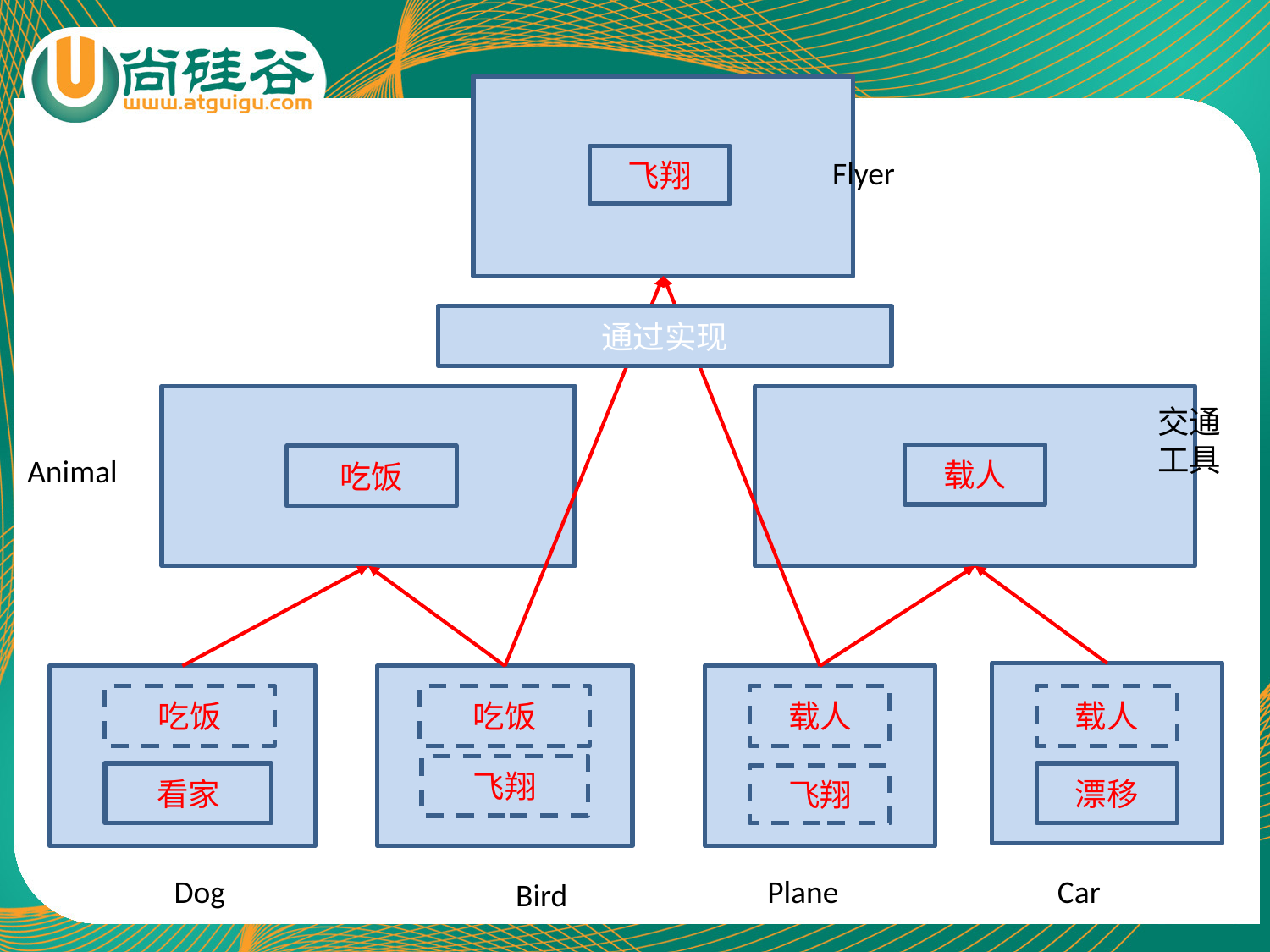

飞翔
Flyer
通过实现

交通工具
载人
Animal
吃饭

吃饭
吃饭
载人
载人
飞翔
看家
漂移
飞翔
Dog
Plane
Car
Bird